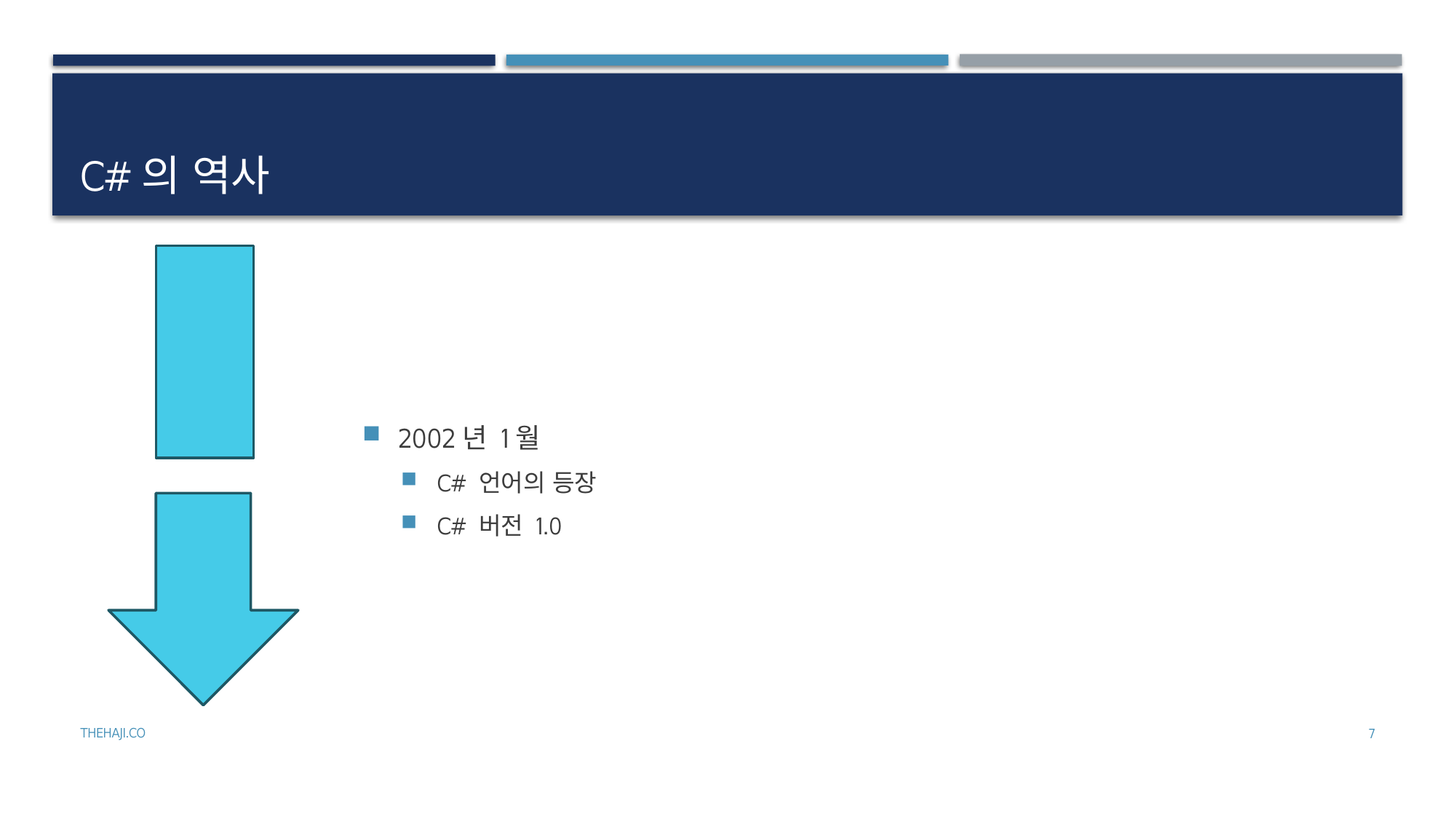

# C#의 역사

2002년 1월
C# 언어의 등장
C# 버전 1.0

thehaji.co
7